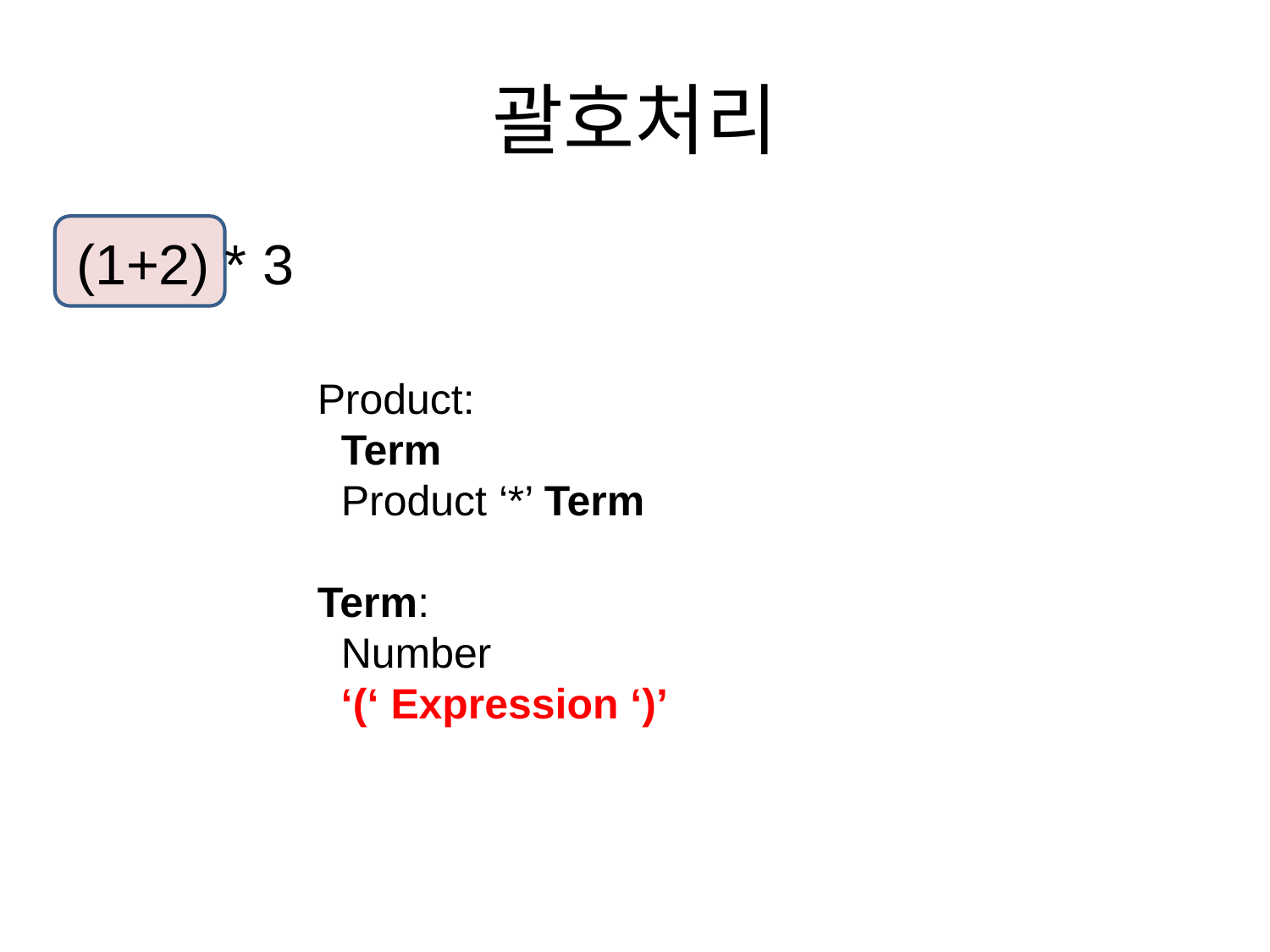

# 괄호처리

(1+2) * 3

Product:
  Term
  Product ‘*’ Term

Term:
  Number
  ‘(‘ Expression ‘)’